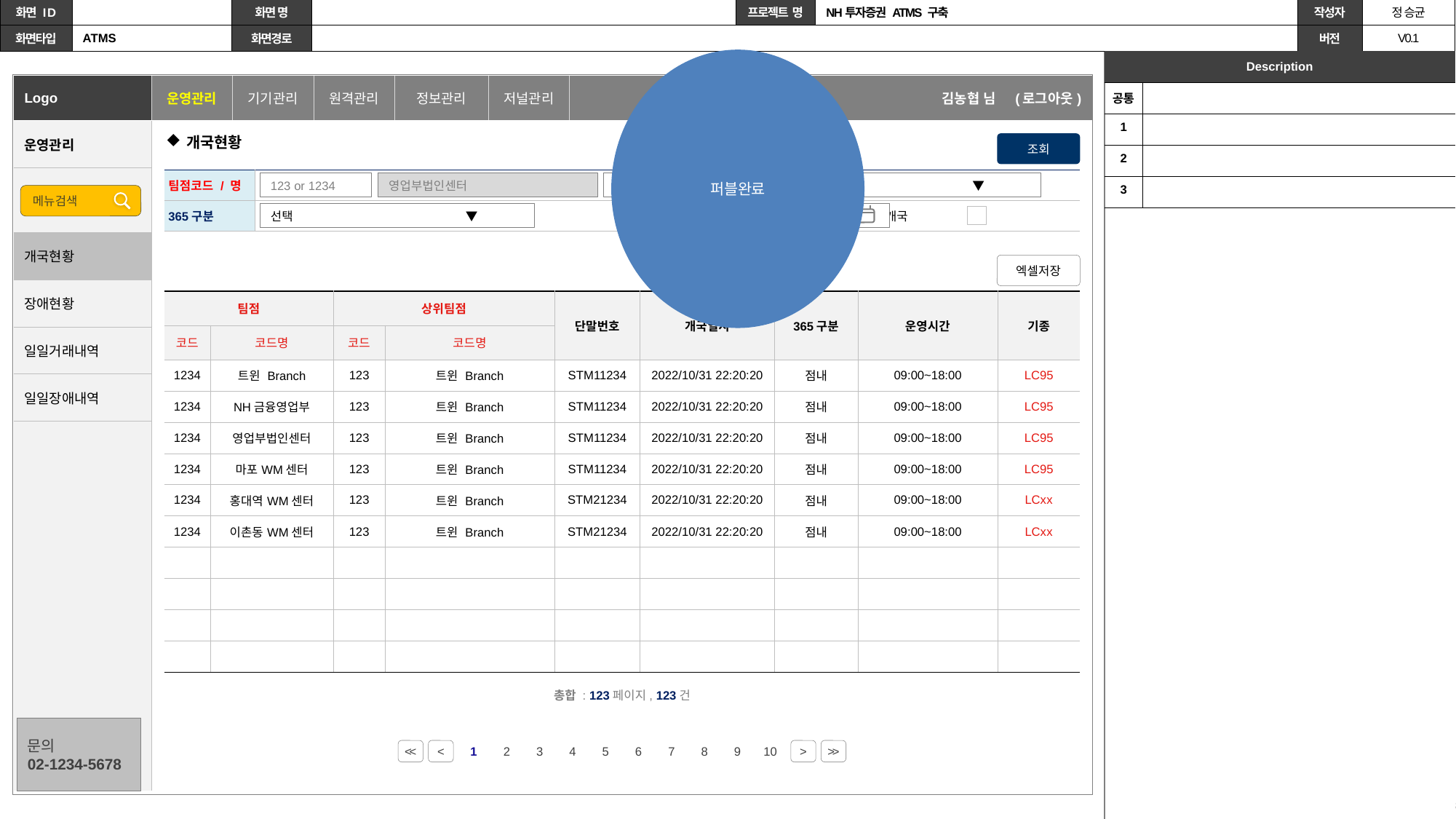

퍼블완료
| Description |  |
| --- | --- |
| 공통 |  |
| 1 |  |
| 2 |  |
| 3 |  |
| Logo | 운영관리 | 기기관리 | 원격관리 | 정보관리 | 저널관리 |  | 김농협 님 (로그아웃) |
| --- | --- | --- | --- | --- | --- | --- | --- |
| 운영관리 |  |
| --- | --- |
|  |  |
|  |  |
| 개국현황 |  |
| 장애현황 |  |
| 일일거래내역 |  |
| 일일장애내역 |  |
|  |  |
개국현황
조회
| 팀점코드 / 명 |  | 단말번호 |  |
| --- | --- | --- | --- |
| 365구분 |  | 기준일 | 당일미개국 |
선택                                                  ▼
영업부법인센터
찾기
123 or 1234
메뉴검색

선택                                                  ▼
2022/10/31

엑셀저장
| 팀점 |  | 상위팀점 |  | 단말번호 | 개국일시 | 365구분 | 운영시간 | 기종 |
| --- | --- | --- | --- | --- | --- | --- | --- | --- |
| 코드 | 코드명 | 코드 | 코드명 |  |  |  |  |  |
| 1234 | 트윈 Branch | 123 | 트윈 Branch | STM11234 | 2022/10/31 22:20:20 | 점내 | 09:00~18:00 | LC95 |
| 1234 | NH금융영업부 | 123 | 트윈 Branch | STM11234 | 2022/10/31 22:20:20 | 점내 | 09:00~18:00 | LC95 |
| 1234 | 영업부법인센터 | 123 | 트윈 Branch | STM11234 | 2022/10/31 22:20:20 | 점내 | 09:00~18:00 | LC95 |
| 1234 | 마포WM센터 | 123 | 트윈 Branch | STM11234 | 2022/10/31 22:20:20 | 점내 | 09:00~18:00 | LC95 |
| 1234 | 홍대역WM센터 | 123 | 트윈 Branch | STM21234 | 2022/10/31 22:20:20 | 점내 | 09:00~18:00 | LCxx |
| 1234 | 이촌동WM센터 | 123 | 트윈 Branch | STM21234 | 2022/10/31 22:20:20 | 점내 | 09:00~18:00 | LCxx |
|  |  |  |  |  |  |  |  |  |
|  |  |  |  |  |  |  |  |  |
|  |  |  |  |  |  |  |  |  |
|  |  |  |  |  |  |  |  |  |
총합 : 123페이지, 123건
문의
02-1234-5678
<<
<
1
2
3
4
5
6
7
8
9
10
>
>>